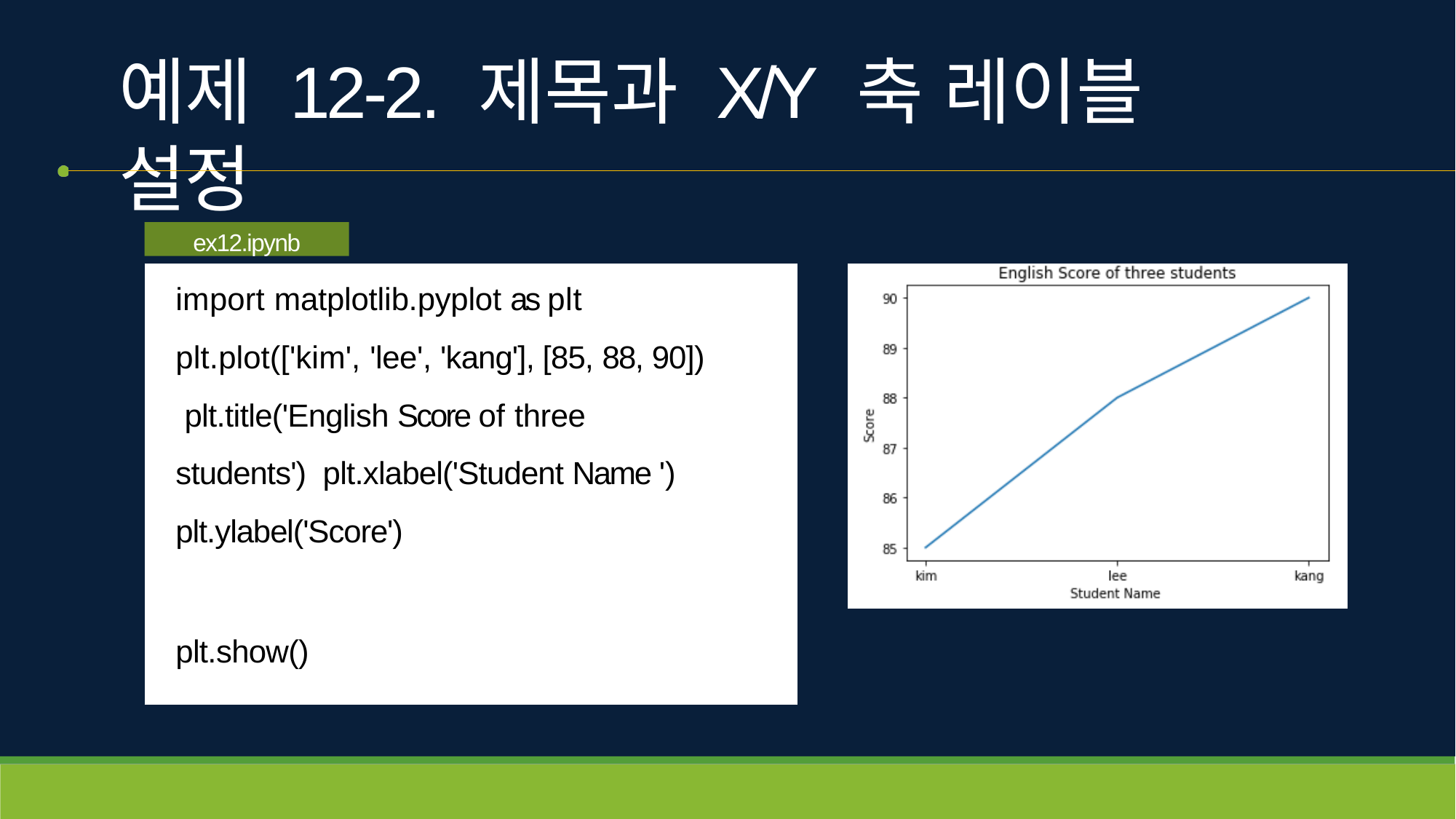

# 예제 12-2. 제목과 X/Y 축 레이블 설정

ex12.ipynb
import matplotlib.pyplot as plt  plt.plot(['kim', 'lee', 'kang'], [85, 88, 90])  plt.title('English Score of three students')  plt.xlabel('Student Name ')  plt.ylabel('Score')

plt.show()